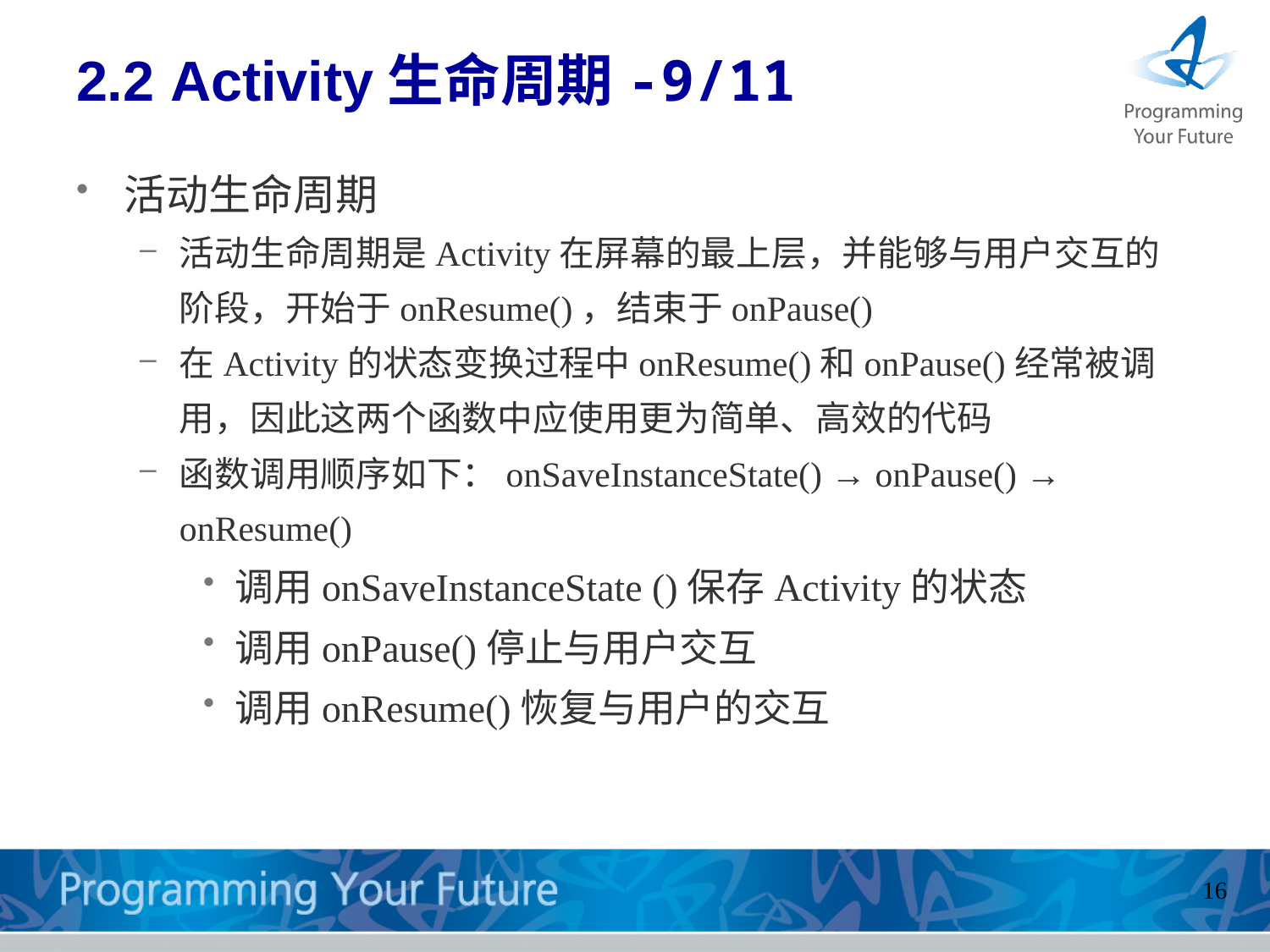

# 2.2 Activity生命周期-9/11
活动生命周期
活动生命周期是Activity在屏幕的最上层，并能够与用户交互的阶段，开始于onResume()，结束于onPause()
在Activity的状态变换过程中onResume()和onPause()经常被调用，因此这两个函数中应使用更为简单、高效的代码
函数调用顺序如下：onSaveInstanceState() → onPause() → onResume()
调用onSaveInstanceState ()保存Activity的状态
调用onPause()停止与用户交互
调用onResume()恢复与用户的交互

某次输出：

scanf在使用时需要变量的地址更让我们头疼